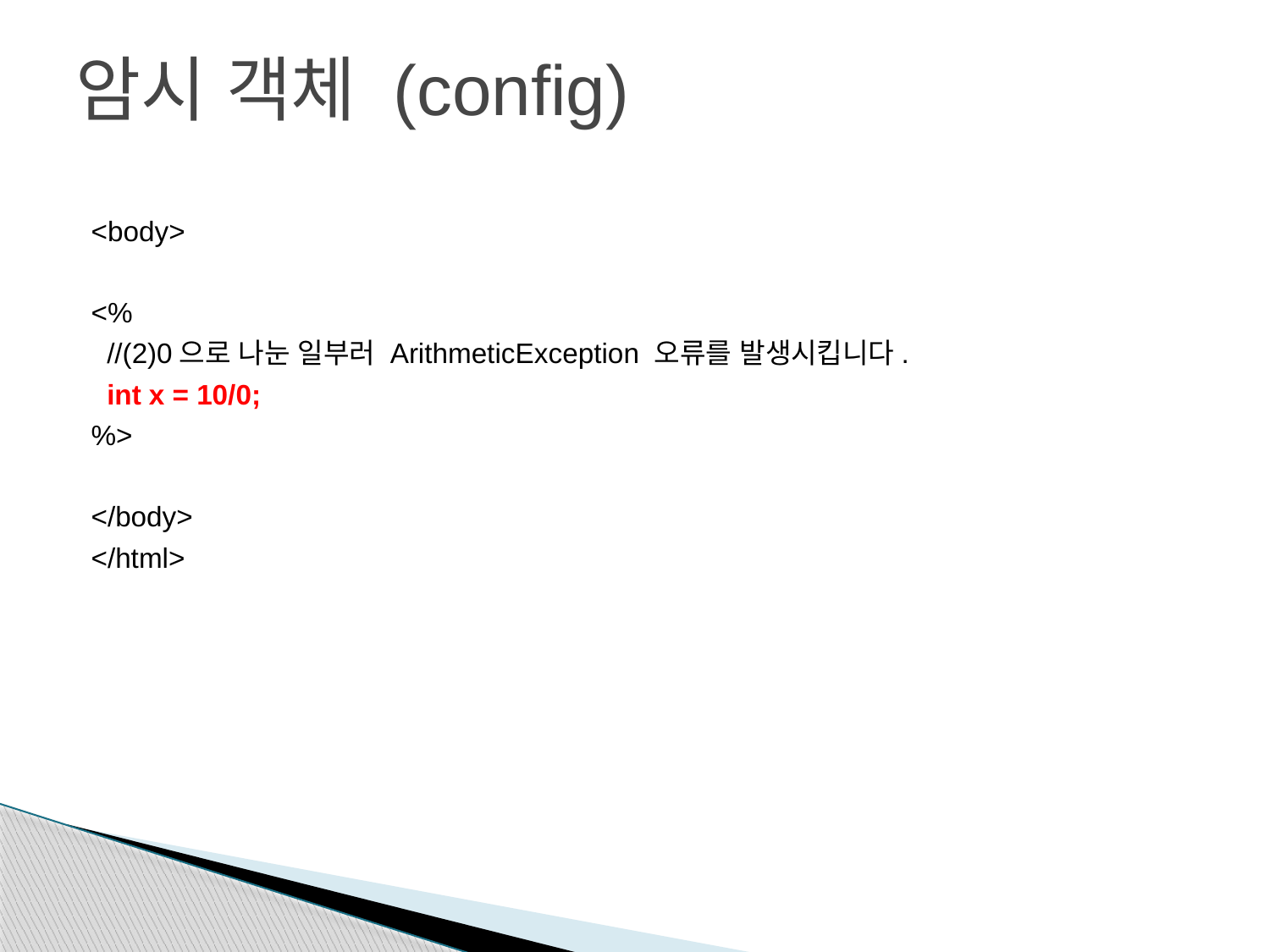

# 암시 객체 (config)

<body>

<%
  //(2)0으로 나눈 일부러 ArithmeticException 오류를 발생시킵니다.
  int x = 10/0;
%>

</body>
</html>